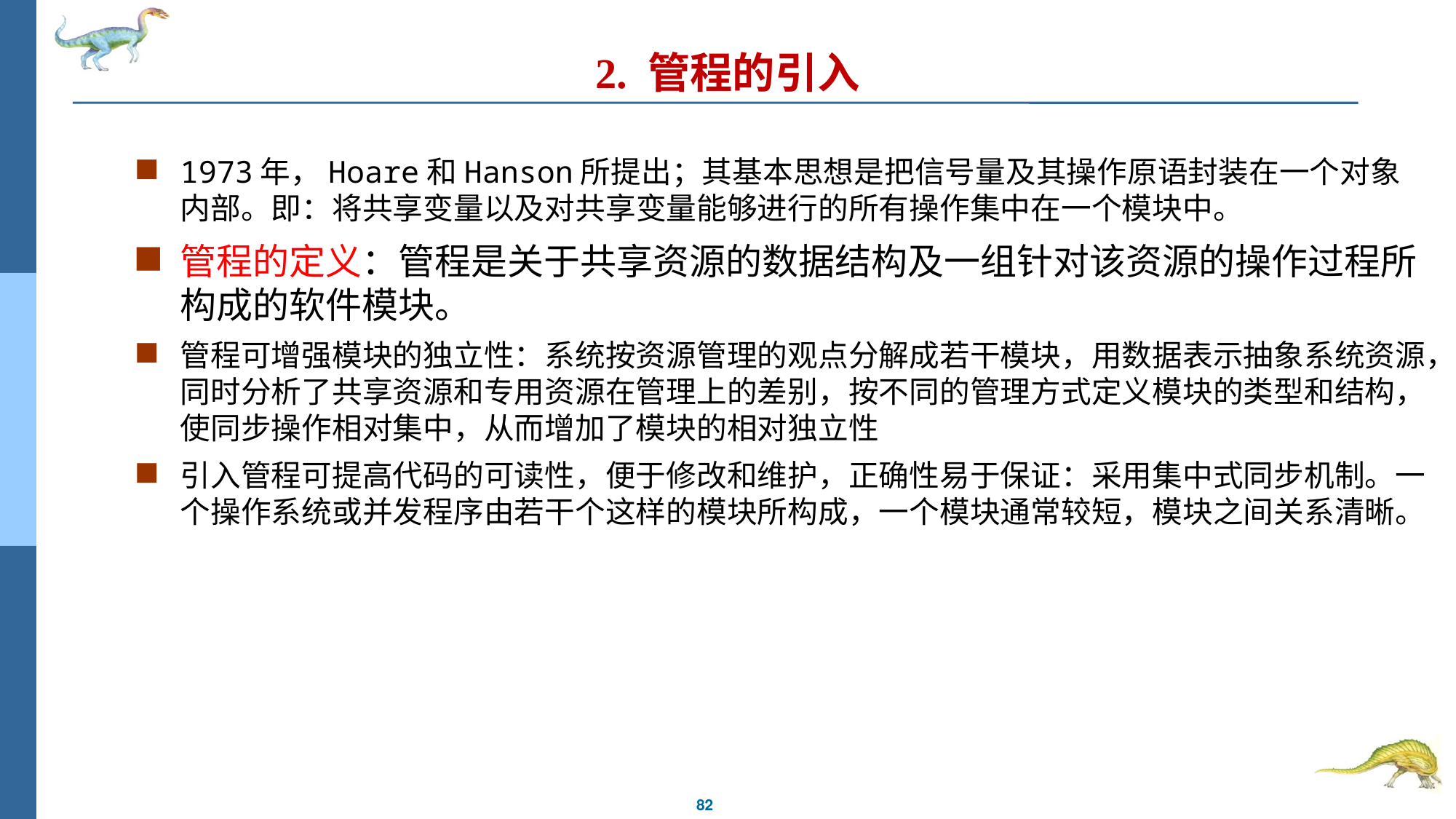

# 2. 管程的引入
1973年，Hoare和Hanson所提出；其基本思想是把信号量及其操作原语封装在一个对象内部。即：将共享变量以及对共享变量能够进行的所有操作集中在一个模块中。
管程的定义：管程是关于共享资源的数据结构及一组针对该资源的操作过程所构成的软件模块。
管程可增强模块的独立性：系统按资源管理的观点分解成若干模块，用数据表示抽象系统资源，同时分析了共享资源和专用资源在管理上的差别，按不同的管理方式定义模块的类型和结构，使同步操作相对集中，从而增加了模块的相对独立性
引入管程可提高代码的可读性，便于修改和维护，正确性易于保证：采用集中式同步机制。一个操作系统或并发程序由若干个这样的模块所构成，一个模块通常较短，模块之间关系清晰。